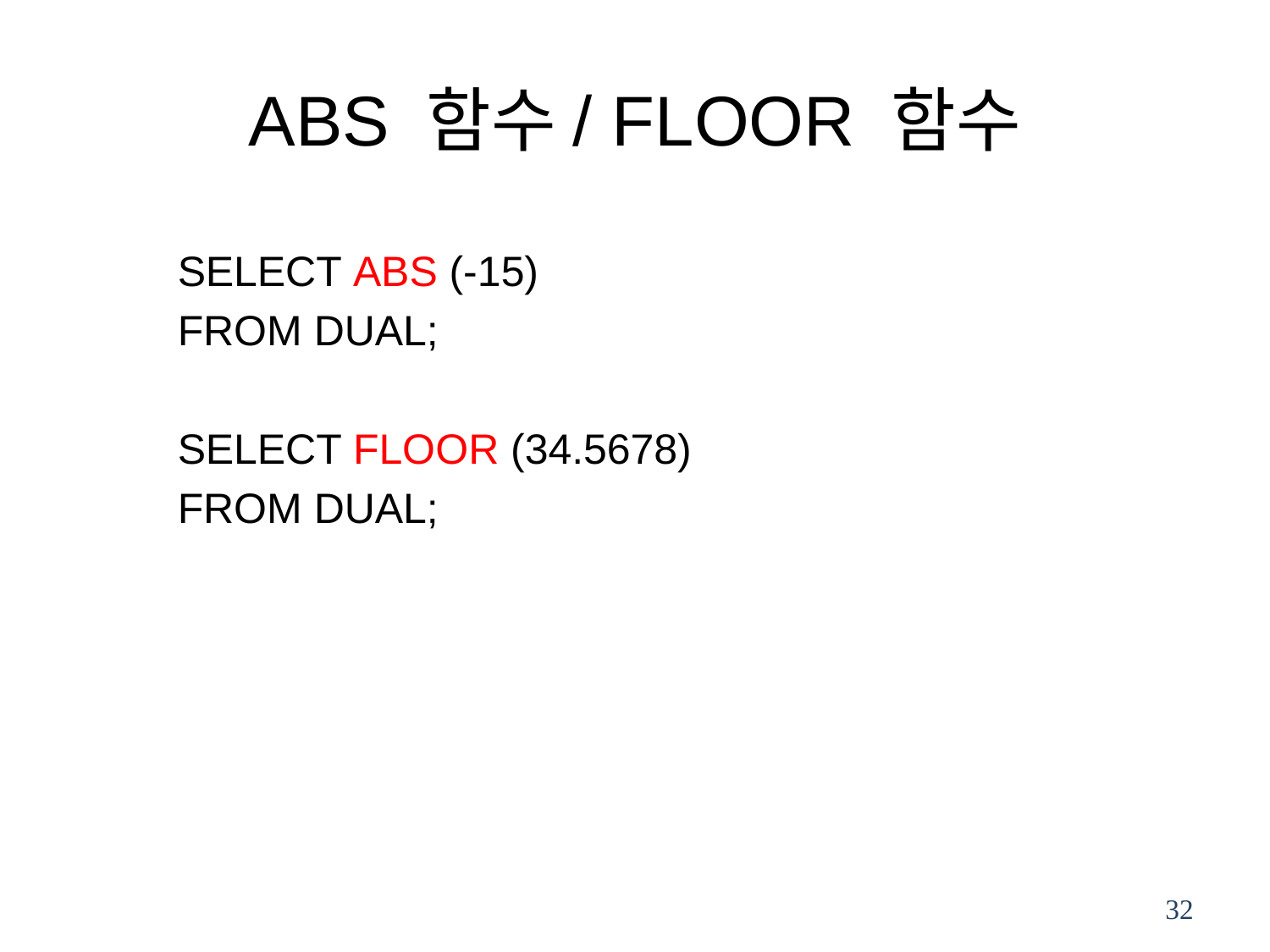

# ABS 함수/ FLOOR 함수

SELECT ABS (-15)
FROM DUAL;

SELECT FLOOR (34.5678)
FROM DUAL;

32